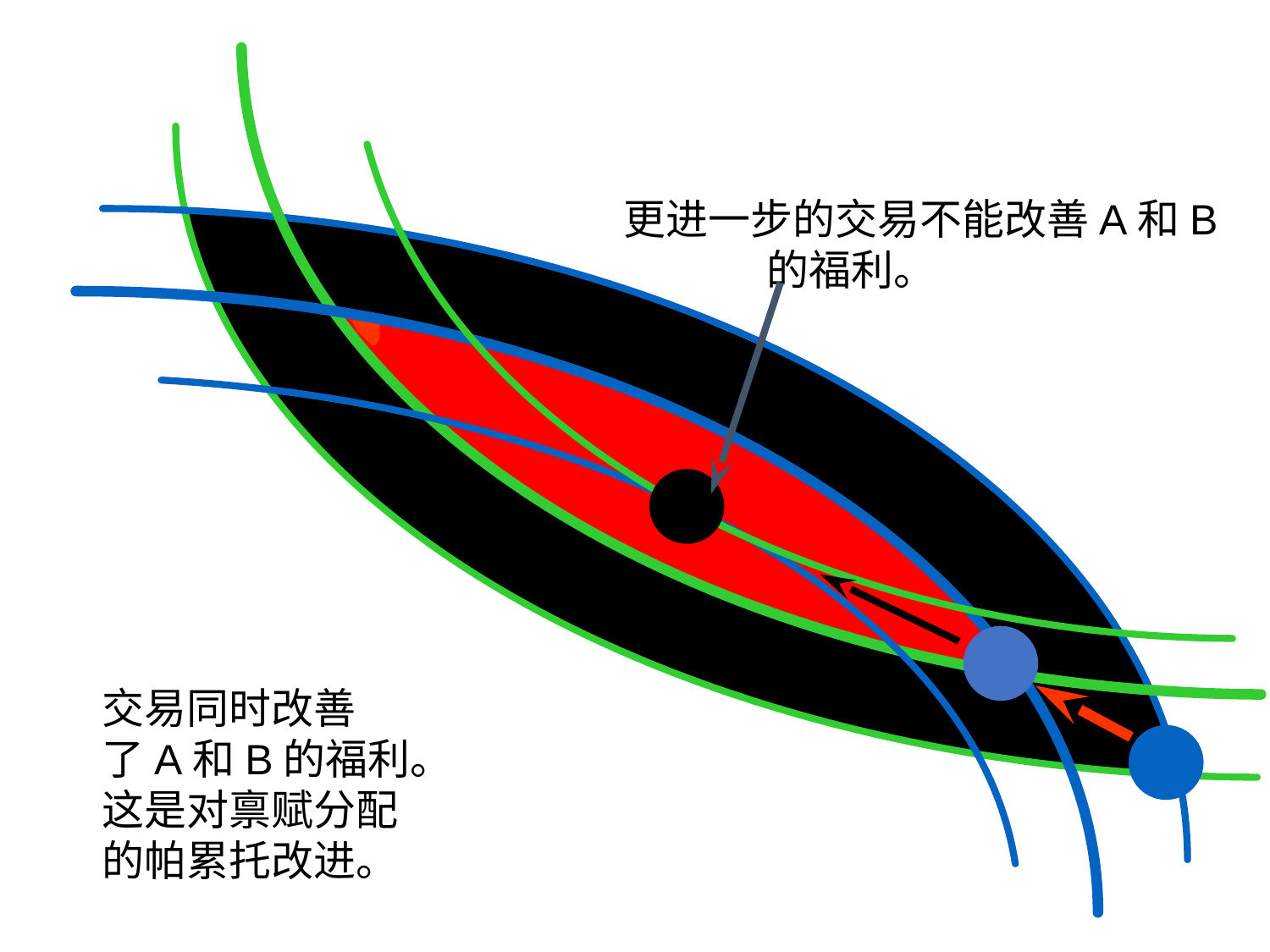

#

更进一步的交易不能改善A和B
              的福利。

交易同时改善
了A和B的福利。
这是对禀赋分配的帕累托改进。